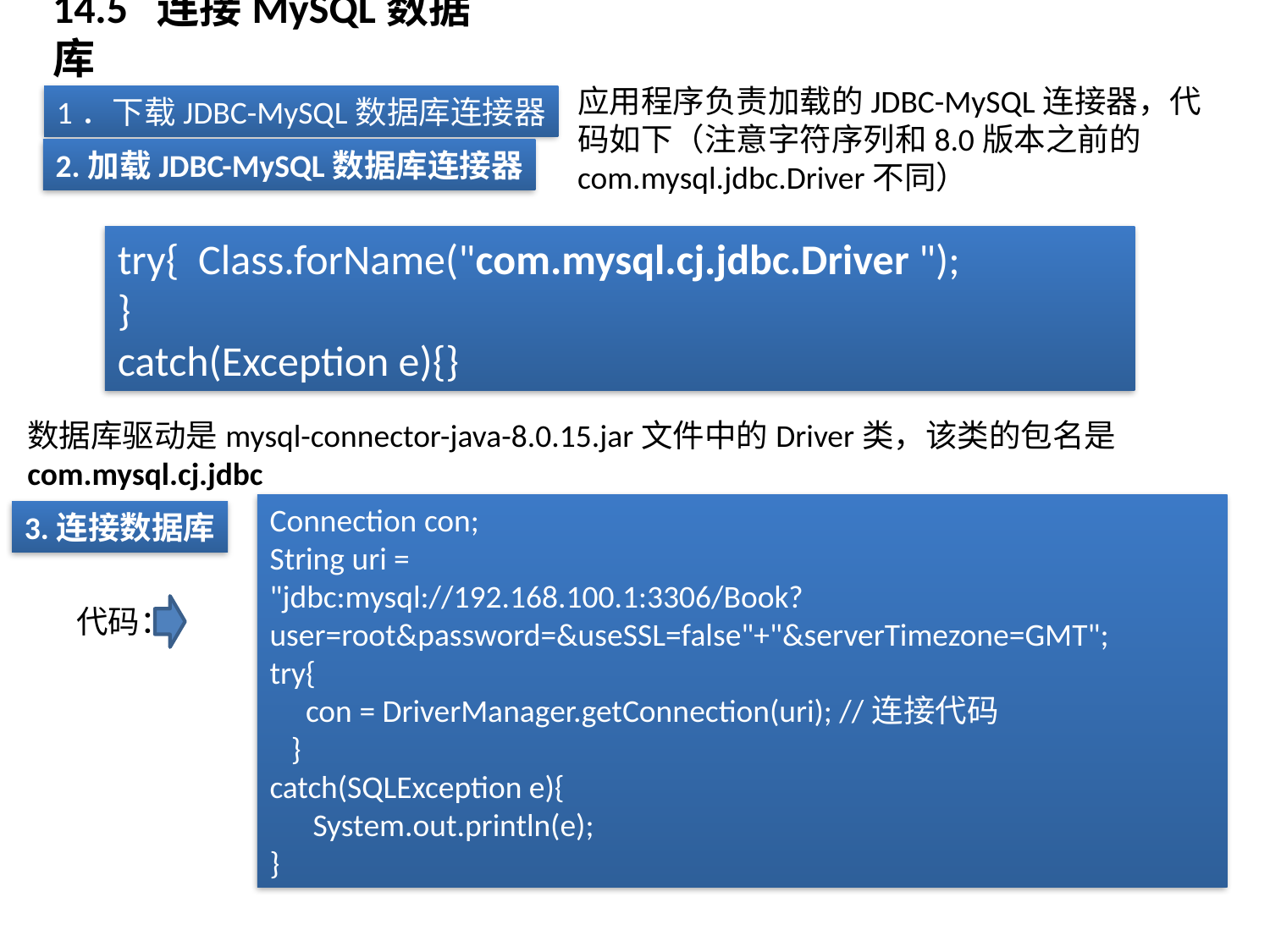

# 14.5  连接MySQL数据库
应用程序负责加载的JDBC-MySQL连接器，代码如下（注意字符序列和8.0版本之前的com.mysql.jdbc.Driver不同）
1．下载JDBC-MySQL数据库连接器
2.加载JDBC-MySQL数据库连接器
try{  Class.forName("com.mysql.cj.jdbc.Driver ");
}
catch(Exception e){}
数据库驱动是mysql-connector-java-8.0.15.jar文件中的Driver类，该类的包名是com.mysql.cj.jdbc
Connection con;
String uri =
"jdbc:mysql://192.168.100.1:3306/Book?user=root&password=&useSSL=false"+"&serverTimezone=GMT";
try{
     con = DriverManager.getConnection(uri); //连接代码
   }
catch(SQLException e){
      System.out.println(e);
}
3.连接数据库
代码：